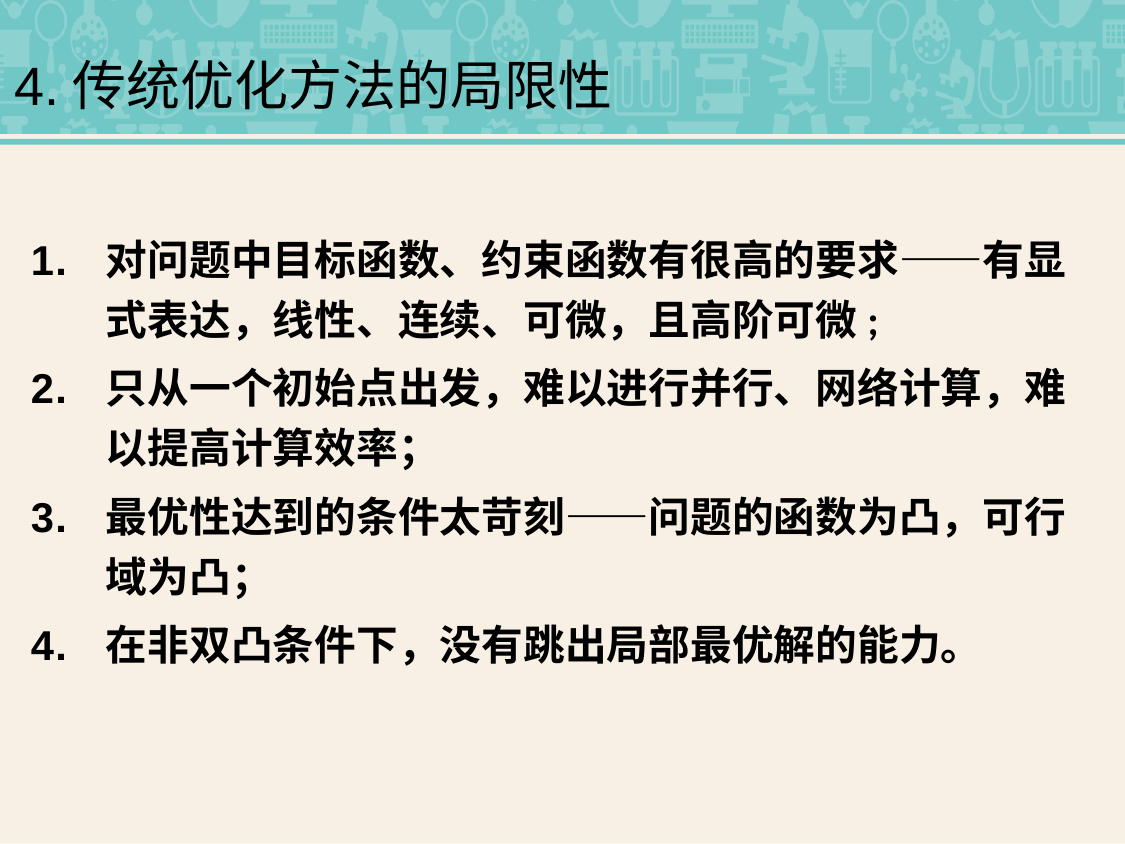

4.传统优化方法的局限性

对问题中目标函数、约束函数有很高的要求——有显式表达，线性、连续、可微，且高阶可微;
只从一个初始点出发，难以进行并行、网络计算，难以提高计算效率；
最优性达到的条件太苛刻——问题的函数为凸，可行域为凸；
在非双凸条件下，没有跳出局部最优解的能力。